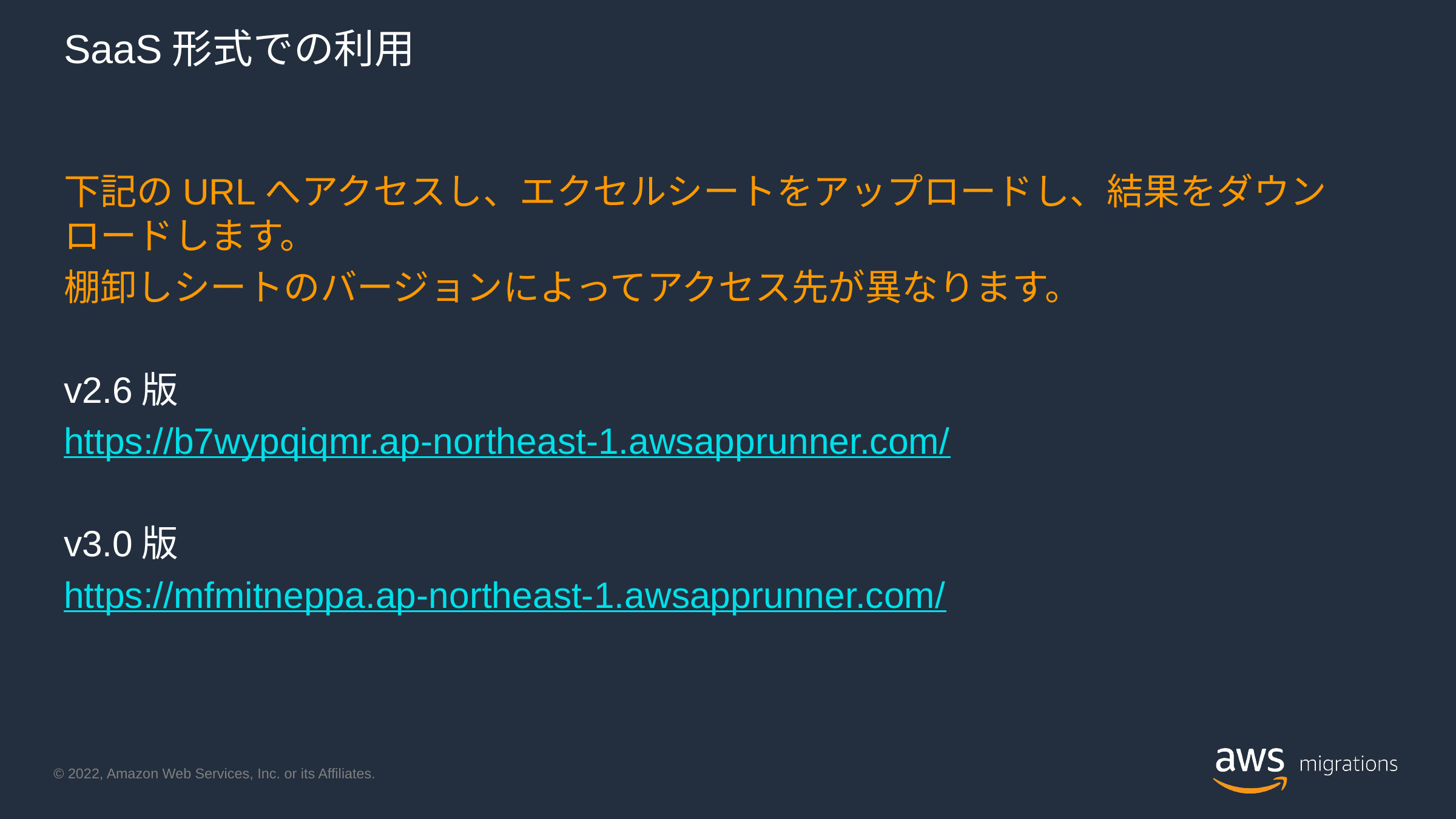

# SaaS形式での利用
下記のURLへアクセスし、エクセルシートをアップロードし、結果をダウンロードします。
棚卸しシートのバージョンによってアクセス先が異なります。

v2.6版
https://b7wypqiqmr.ap-northeast-1.awsapprunner.com/

v3.0版
https://mfmitneppa.ap-northeast-1.awsapprunner.com/